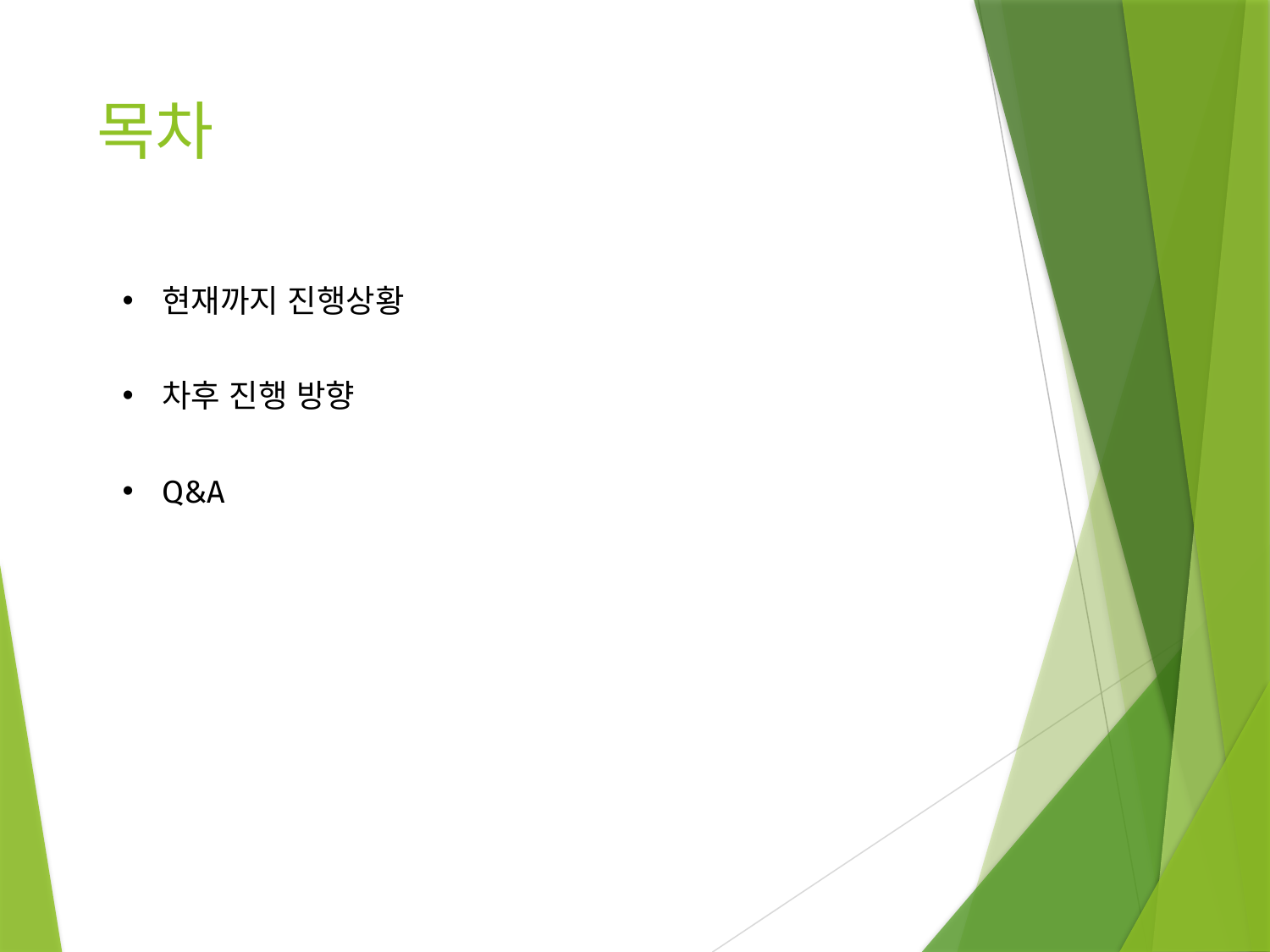

# 목차
현재까지 진행상황
차후 진행 방향
Q&A